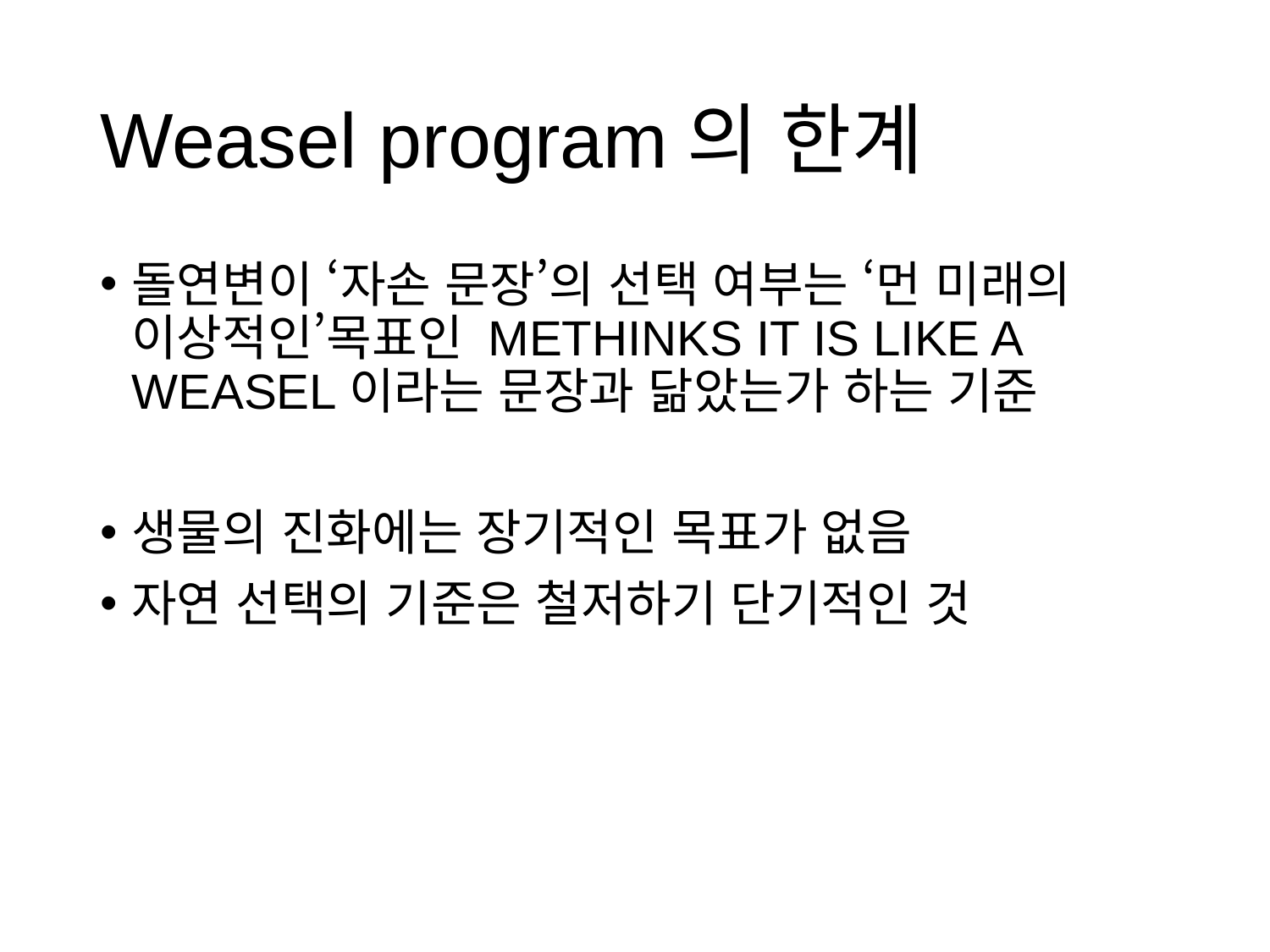

# Weasel program의 한계
돌연변이 ‘자손 문장’의 선택 여부는 ‘먼 미래의 이상적인’목표인 METHINKS IT IS LIKE A WEASEL이라는 문장과 닮았는가 하는 기준

생물의 진화에는 장기적인 목표가 없음
자연 선택의 기준은 철저하기 단기적인 것